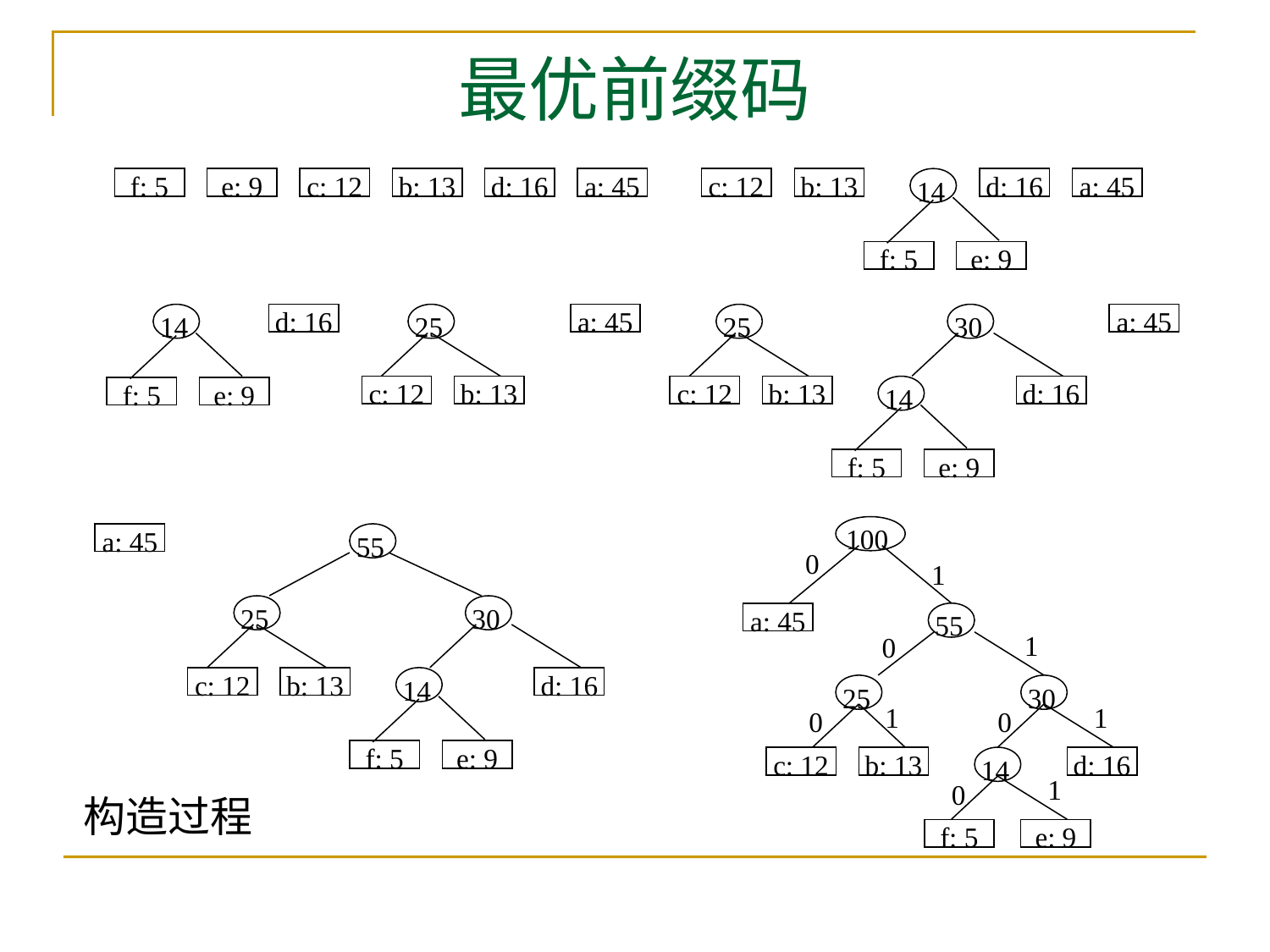

# 最优前缀码
f: 5
e: 9
c: 12
b: 13
d: 16
a: 45
c: 12
b: 13
14
d: 16
a: 45

f: 5
e: 9
14

f: 5
e: 9
d: 16
25
c: 12
b: 13

a: 45
25
c: 12
b: 13

30

14

f: 5
e: 9
d: 16
a: 45
100

a: 45
55

25
30

c: 12
b: 13
14
d: 16

f: 5
e: 9
0
1
1
0
1
1
0
0
1
0
a: 45
55

25
c: 12
b: 13

30

14

f: 5
e: 9
d: 16
构造过程